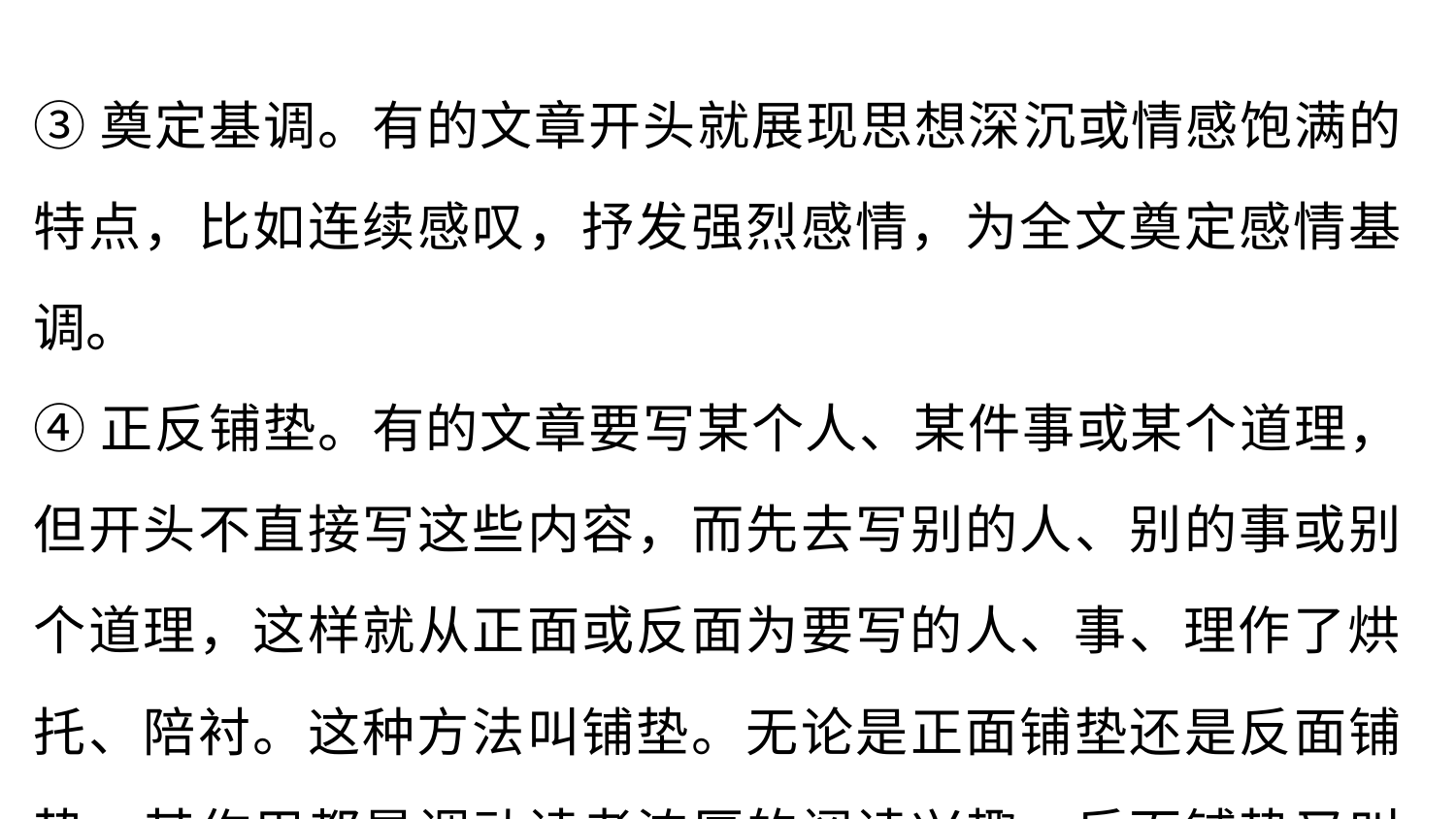

③奠定基调。有的文章开头就展现思想深沉或情感饱满的特点，比如连续感叹，抒发强烈感情，为全文奠定感情基调。
④正反铺垫。有的文章要写某个人、某件事或某个道理，但开头不直接写这些内容，而先去写别的人、别的事或别个道理，这样就从正面或反面为要写的人、事、理作了烘托、陪衬。这种方法叫铺垫。无论是正面铺垫还是反面铺垫，其作用都是调动读者浓厚的阅读兴趣。反面铺垫又叫对比。